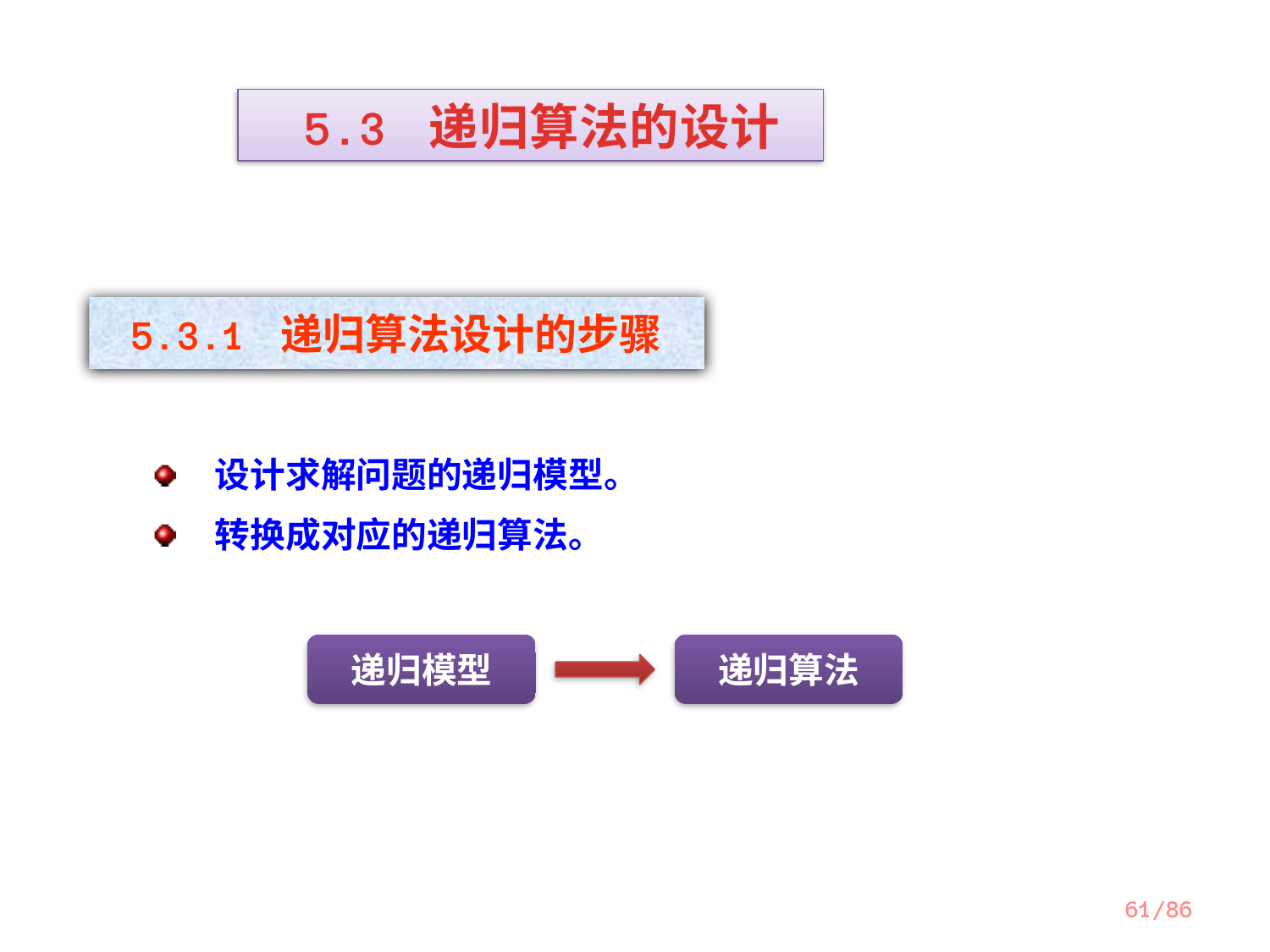

5.3 递归算法的设计
5.3.1 递归算法设计的步骤
设计求解问题的递归模型。
转换成对应的递归算法。
递归模型
递归算法

61/86